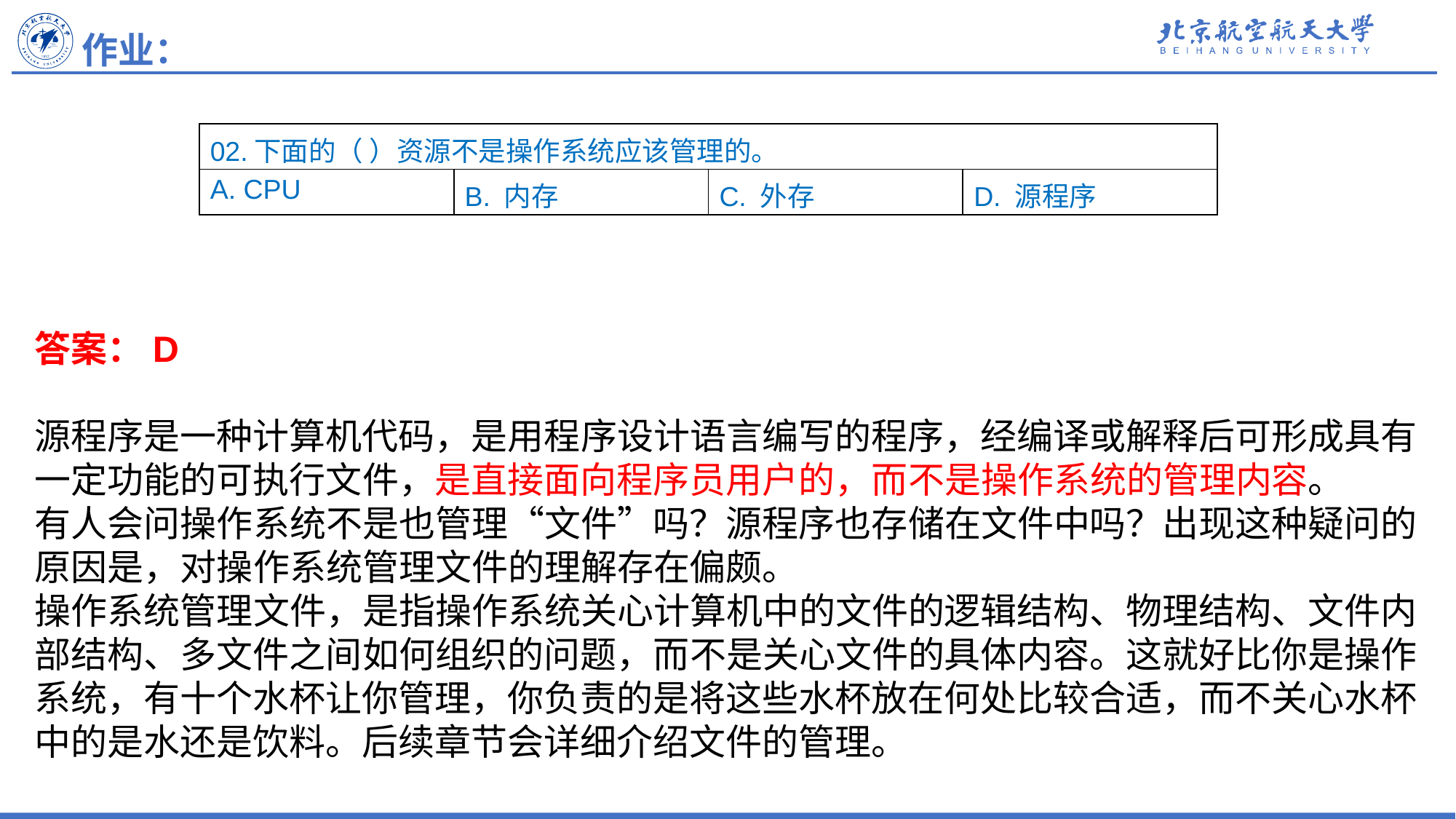

作业：
| 02.下面的（ ）资源不是操作系统应该管理的。 |  |  |  |
| --- | --- | --- | --- |
| A. CPU | B. 内存 | C. 外存 | D. 源程序 |
答案：D

源程序是一种计算机代码，是用程序设计语言编写的程序，经编译或解释后可形成具有一定功能的可执行文件，是直接面向程序员用户的，而不是操作系统的管理内容。
有人会问操作系统不是也管理“文件”吗？源程序也存储在文件中吗？出现这种疑问的原因是，对操作系统管理文件的理解存在偏颇。
操作系统管理文件，是指操作系统关心计算机中的文件的逻辑结构、物理结构、文件内部结构、多文件之间如何组织的问题，而不是关心文件的具体内容。这就好比你是操作系统，有十个水杯让你管理，你负责的是将这些水杯放在何处比较合适，而不关心水杯中的是水还是饮料。后续章节会详细介绍文件的管理。
10